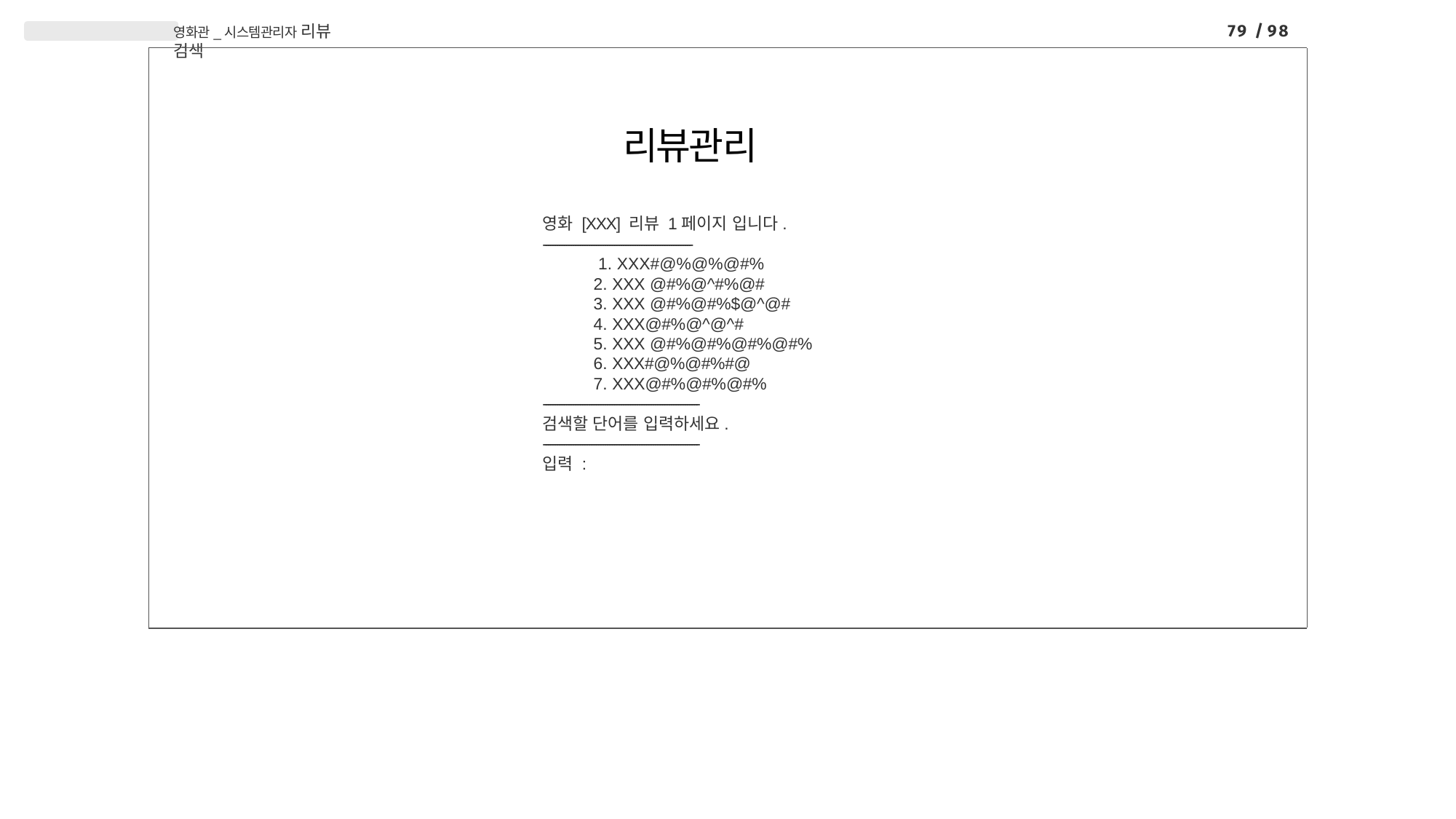

79 / 98
영화관_시스템관리자 리뷰 검색

# 리뷰관리
영화 [XXX] 리뷰 1페이지 입니다.
-----------------------------------------------------------------
	 1. XXX#@%@%@#%
2. XXX @#%@^#%@#
3. XXX @#%@#%$@^@#
4. XXX@#%@^@^#
5. XXX @#%@#%@#%@#%
6. XXX#@%@#%#@
7. XXX@#%@#%@#%
--------------------------------------------------------------------
검색할 단어를 입력하세요.
--------------------------------------------------------------------
입력 :